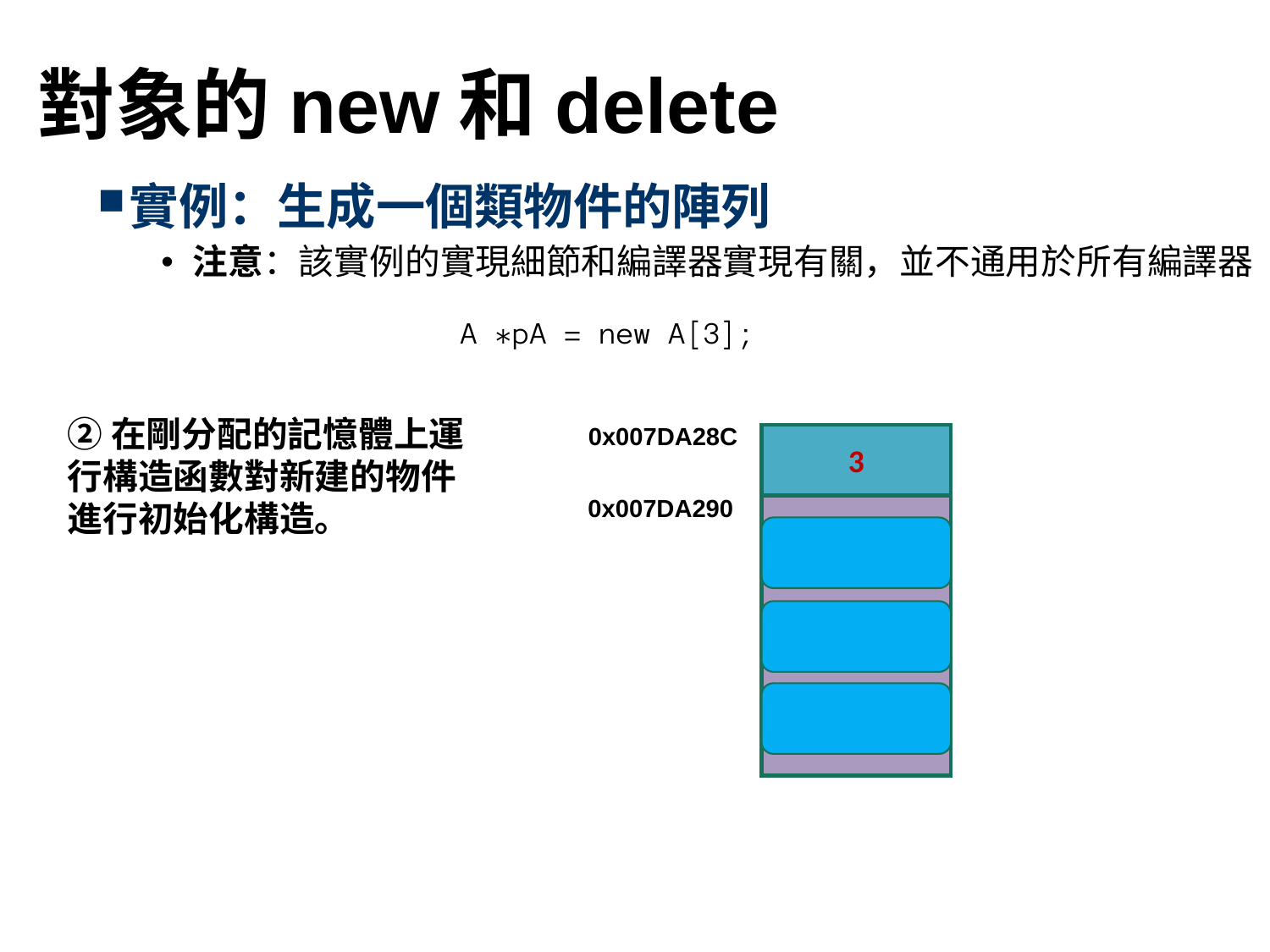

# 對象的new和delete
實例：生成一個類物件的陣列
注意：該實例的實現細節和編譯器實現有關，並不通用於所有編譯器

A *pA = new A[3];
②在剛分配的記憶體上運行構造函數對新建的物件進行初始化構造。
0x007DA28C
3

3

0x007DA290